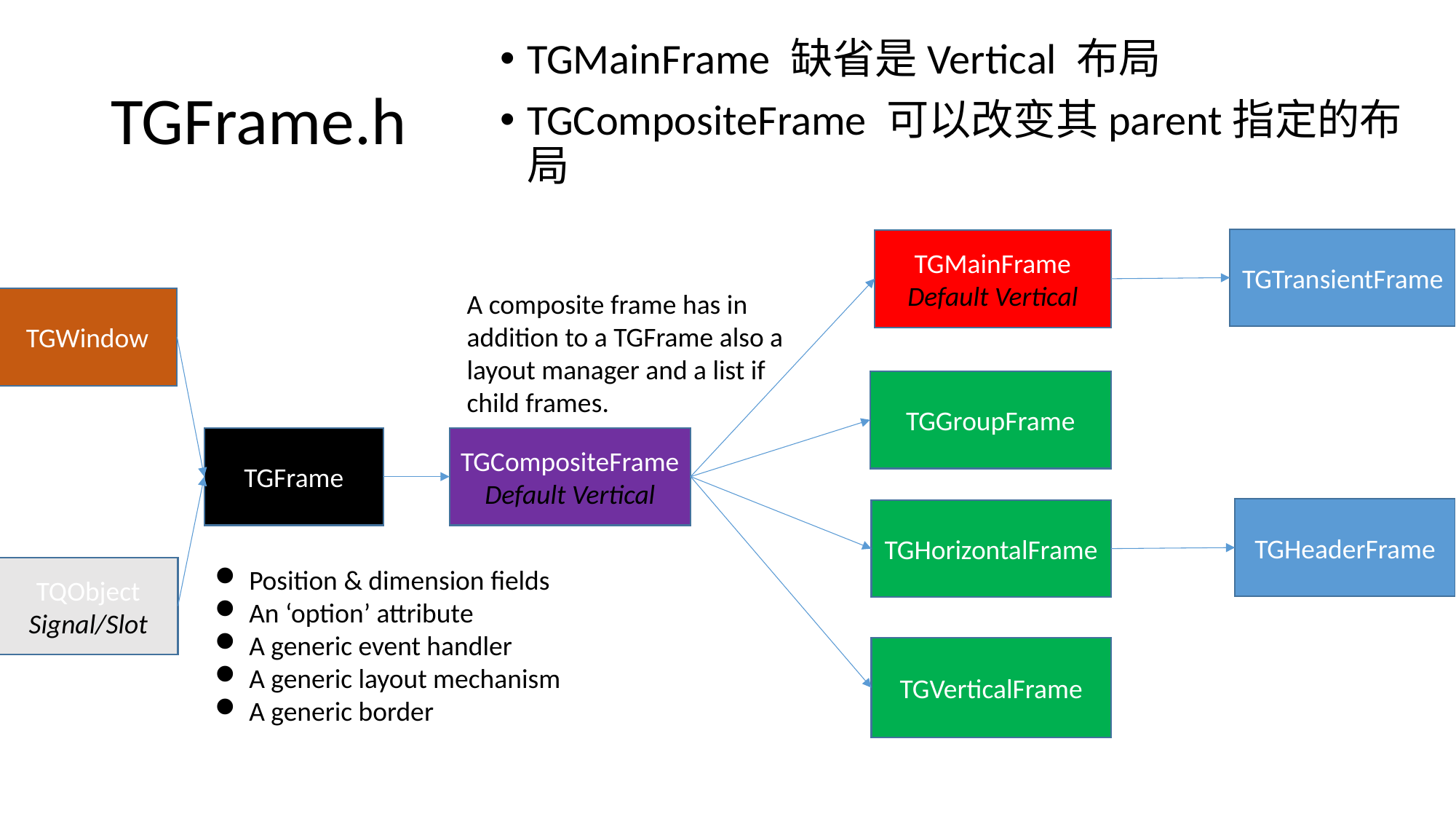

TGMainFrame 缺省是Vertical 布局
TGCompositeFrame 可以改变其parent指定的布局
# TGFrame.h
TGTransientFrame
TGMainFrame
Default Vertical
A composite frame has in addition to a TGFrame also a layout manager and a list if child frames.
TGWindow
TGGroupFrame
TGFrame
TGCompositeFrame
Default Vertical
TGHeaderFrame
TGHorizontalFrame
TQObject
Signal/Slot
Position & dimension fields
An ‘option’ attribute
A generic event handler
A generic layout mechanism
A generic border
TGVerticalFrame